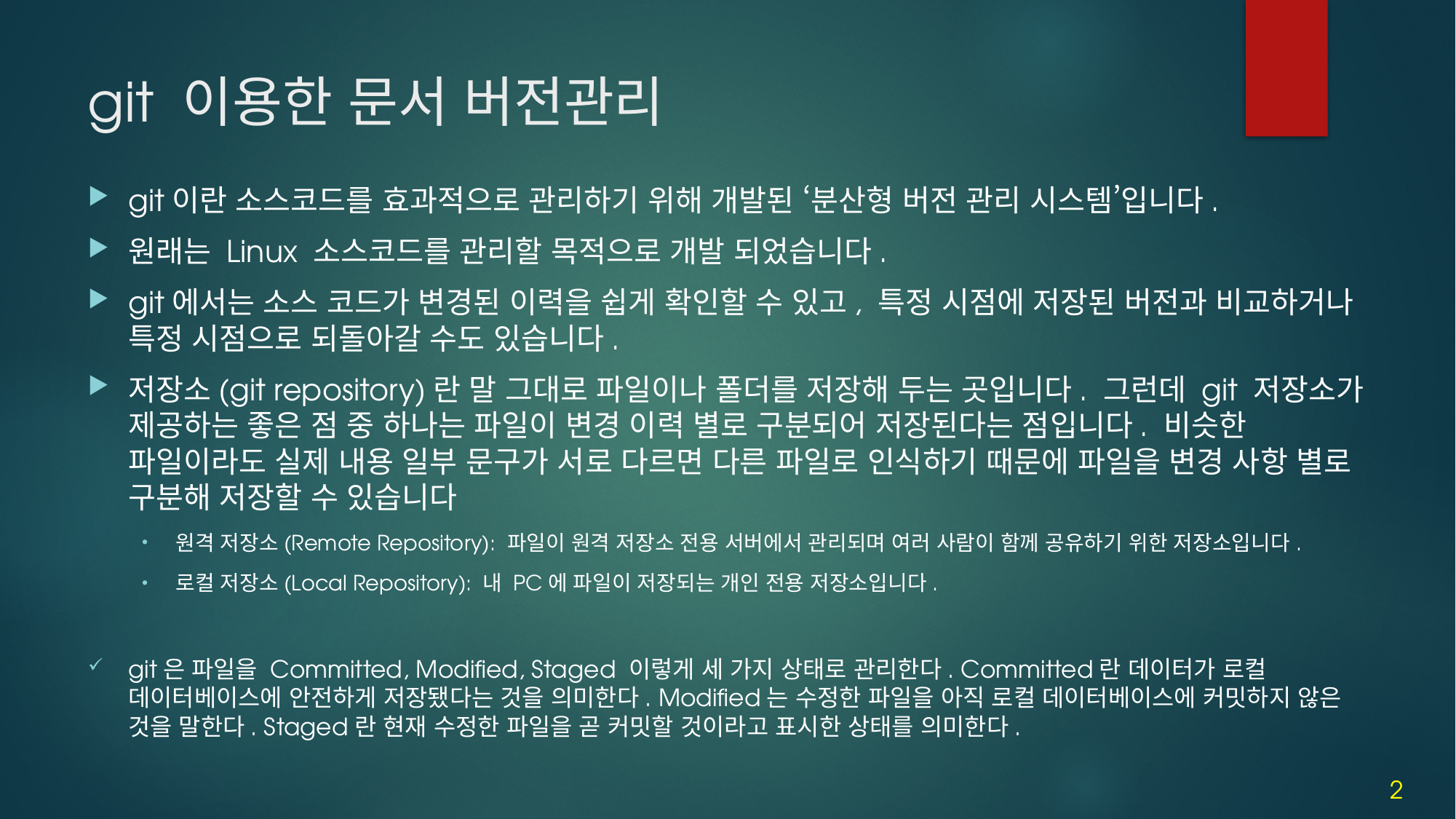

# git 이용한 문서 버전관리
git이란 소스코드를 효과적으로 관리하기 위해 개발된 ‘분산형 버전 관리 시스템’입니다.
원래는 Linux 소스코드를 관리할 목적으로 개발 되었습니다.
git에서는 소스 코드가 변경된 이력을 쉽게 확인할 수 있고, 특정 시점에 저장된 버전과 비교하거나 특정 시점으로 되돌아갈 수도 있습니다.
저장소(git repository)란 말 그대로 파일이나 폴더를 저장해 두는 곳입니다. 그런데 git 저장소가 제공하는 좋은 점 중 하나는 파일이 변경 이력 별로 구분되어 저장된다는 점입니다. 비슷한 파일이라도 실제 내용 일부 문구가 서로 다르면 다른 파일로 인식하기 때문에 파일을 변경 사항 별로 구분해 저장할 수 있습니다
원격 저장소(Remote Repository): 파일이 원격 저장소 전용 서버에서 관리되며 여러 사람이 함께 공유하기 위한 저장소입니다.
로컬 저장소(Local Repository): 내 PC에 파일이 저장되는 개인 전용 저장소입니다.

git은 파일을 Committed, Modified, Staged 이렇게 세 가지 상태로 관리한다. Committed란 데이터가 로컬 데이터베이스에 안전하게 저장됐다는 것을 의미한다. Modified는 수정한 파일을 아직 로컬 데이터베이스에 커밋하지 않은 것을 말한다. Staged란 현재 수정한 파일을 곧 커밋할 것이라고 표시한 상태를 의미한다.
2